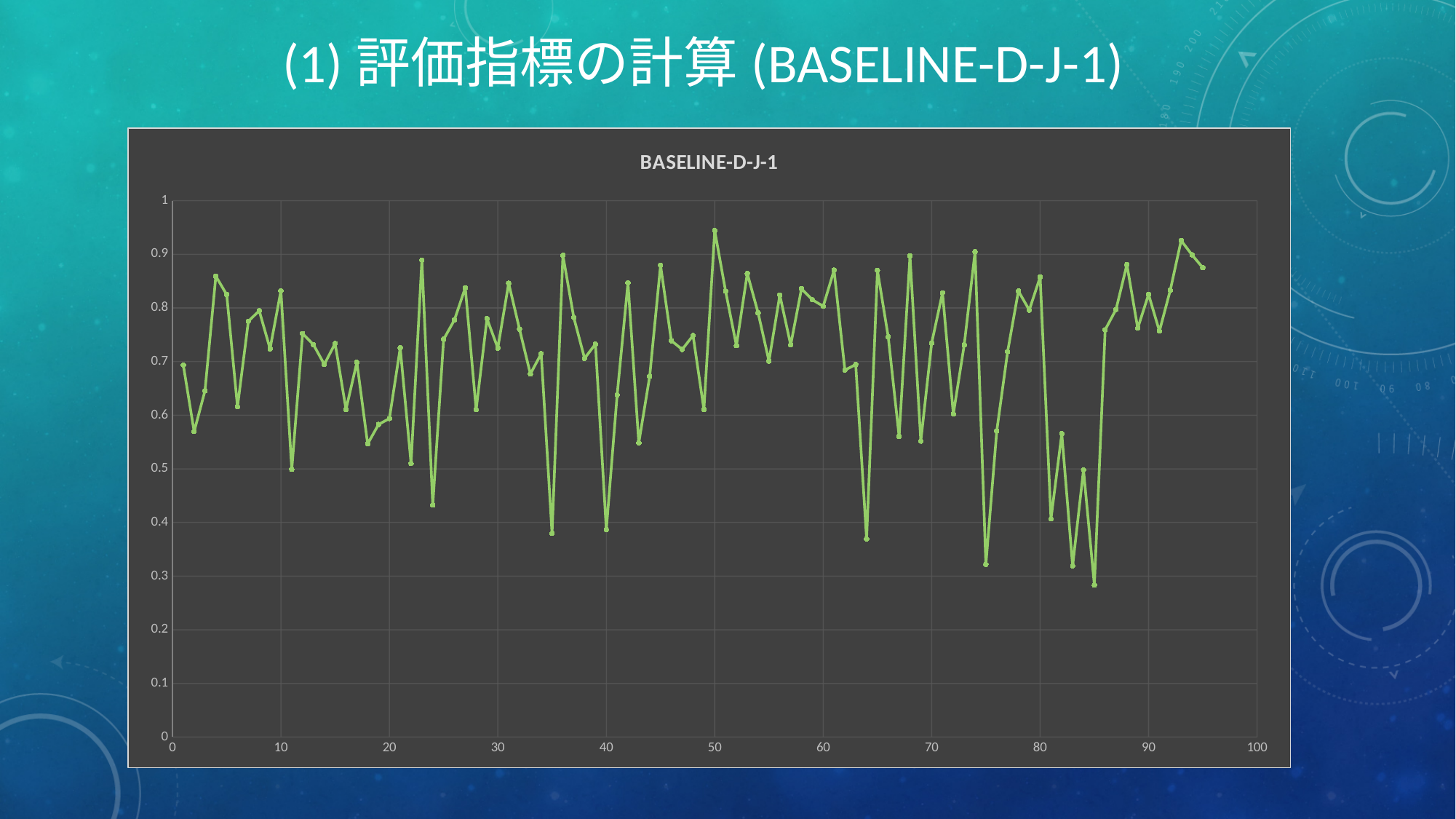

# (1)評価指標の計算(BASELINE-D-J-1)

### Chart:

| Category | BASELINE-D-J-1 |
|---|---|